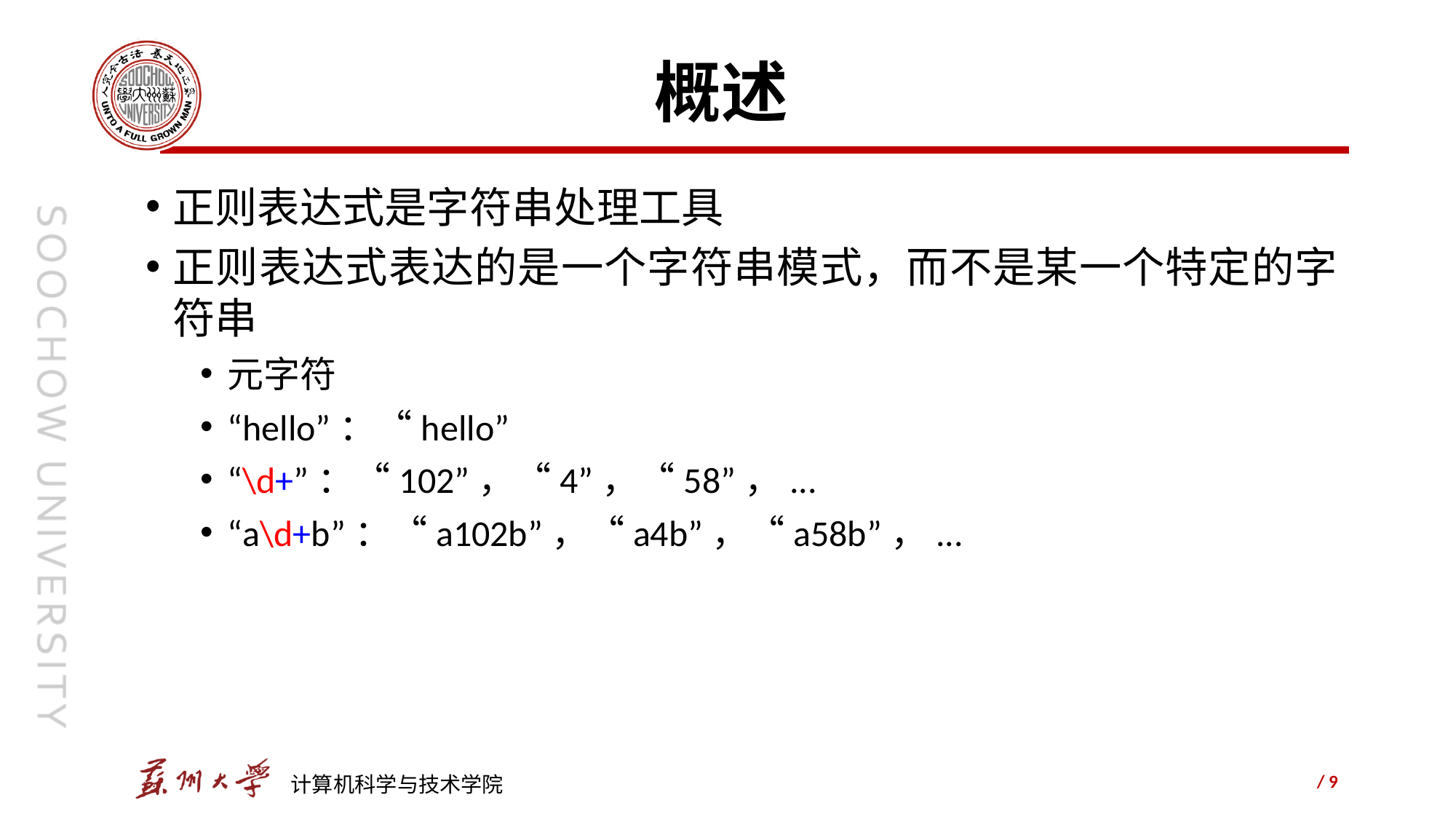

# 概述
正则表达式是字符串处理工具
正则表达式表达的是一个字符串模式，而不是某一个特定的字符串
元字符
“hello”：“hello”
“\d+”：“102”，“4”，“58”，...
“a\d+b”：“a102b”，“a4b”，“a58b”，...